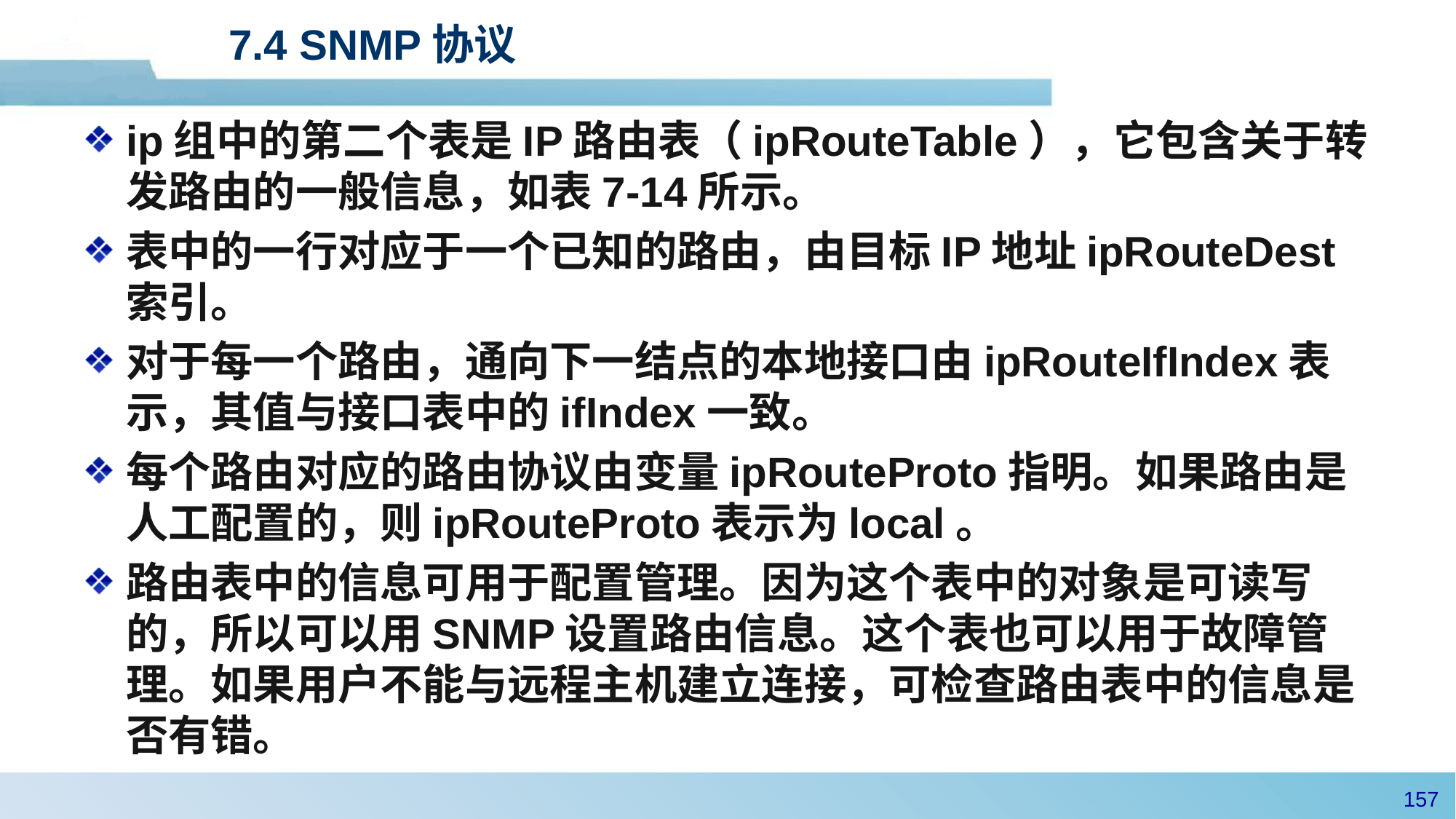

#
7.4 SNMP协议
ip组中的第二个表是IP路由表（ipRouteTable），它包含关于转发路由的一般信息，如表7-14所示。
表中的一行对应于一个已知的路由，由目标IP地址ipRouteDest索引。
对于每一个路由，通向下一结点的本地接口由ipRouteIfIndex表示，其值与接口表中的ifIndex一致。
每个路由对应的路由协议由变量ipRouteProto指明。如果路由是人工配置的，则ipRouteProto表示为local。
路由表中的信息可用于配置管理。因为这个表中的对象是可读写的，所以可以用SNMP设置路由信息。这个表也可以用于故障管理。如果用户不能与远程主机建立连接，可检查路由表中的信息是否有错。
157